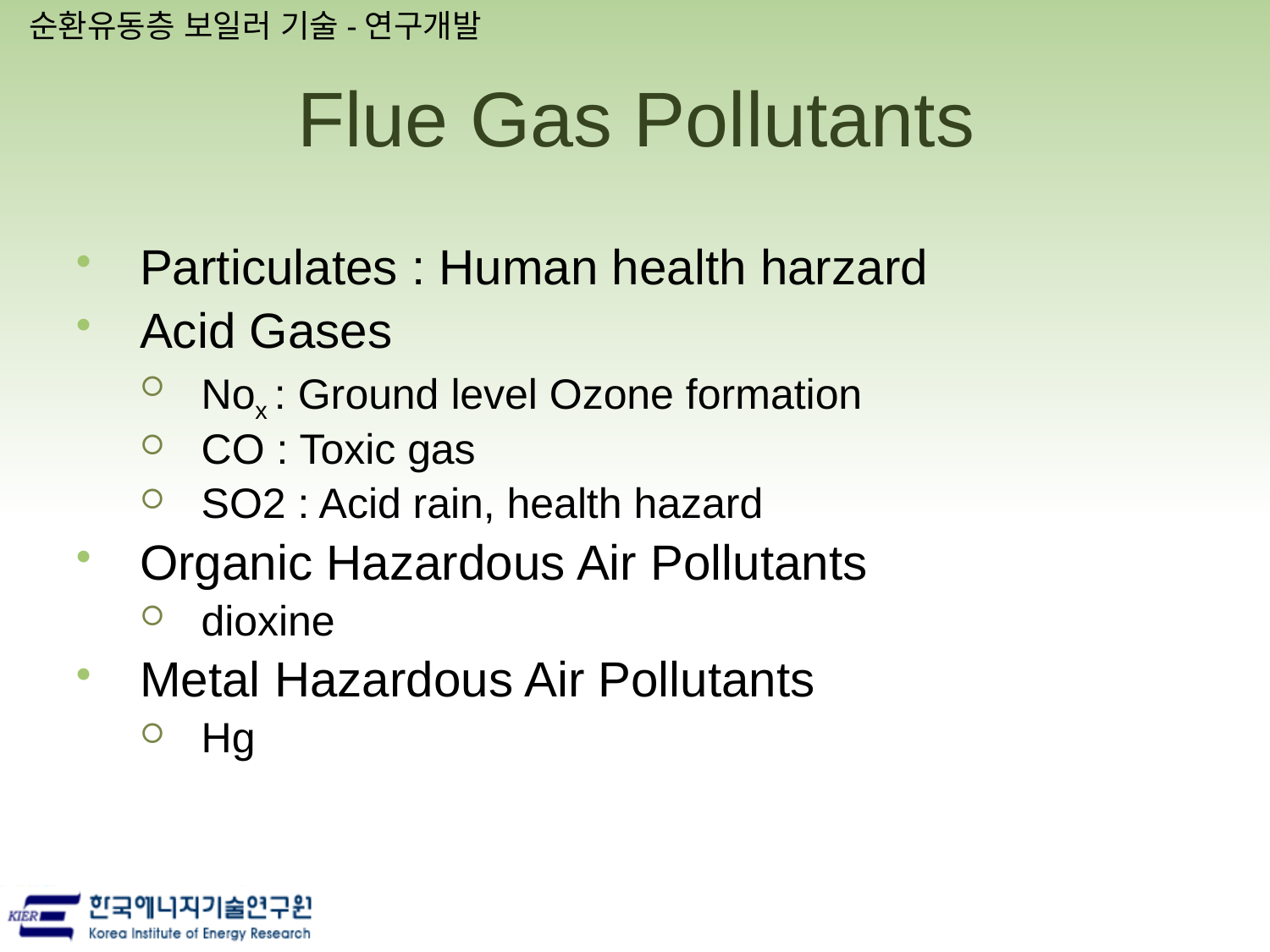

Flue Gas Pollutants
Particulates : Human health harzard
Acid Gases
Nox : Ground level Ozone formation
CO : Toxic gas
SO2 : Acid rain, health hazard
Organic Hazardous Air Pollutants
dioxine
Metal Hazardous Air Pollutants
Hg
순환유동층 보일러 기술-연구개발